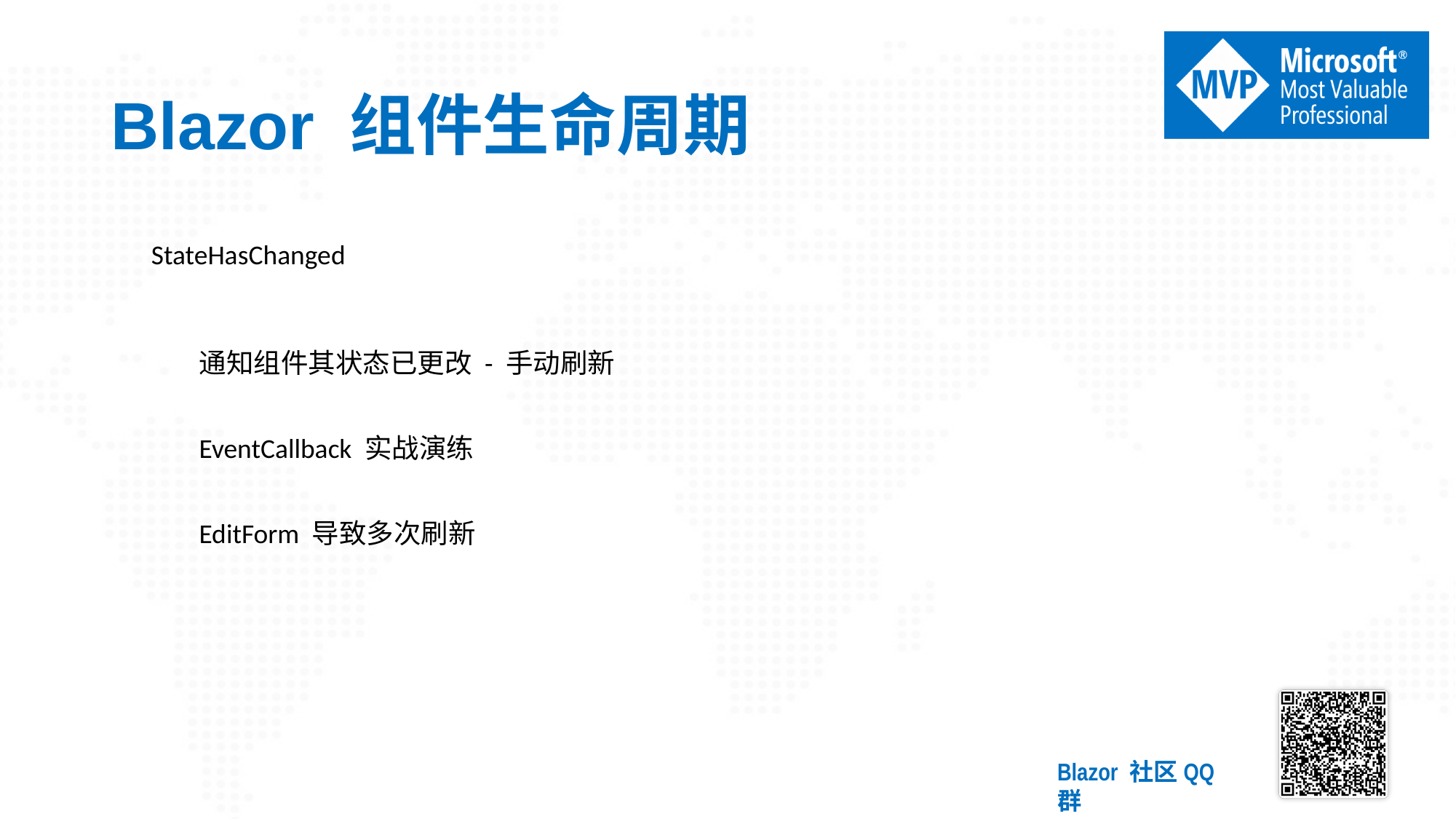

# Blazor 组件生命周期
StateHasChanged
通知组件其状态已更改 - 手动刷新
EventCallback 实战演练
EditForm 导致多次刷新